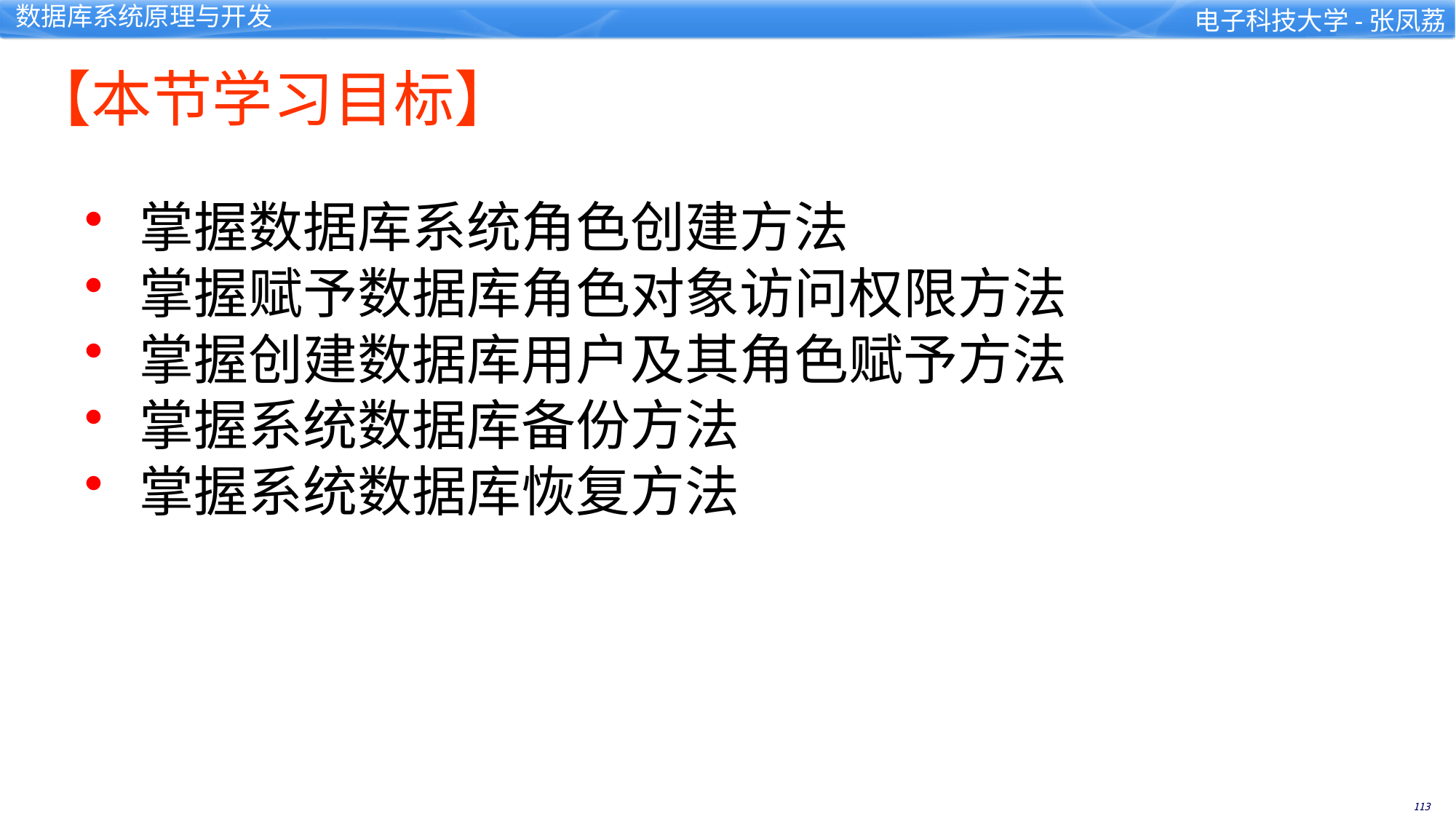

【本节学习目标】
掌握数据库系统角色创建方法
掌握赋予数据库角色对象访问权限方法
掌握创建数据库用户及其角色赋予方法
掌握系统数据库备份方法
掌握系统数据库恢复方法